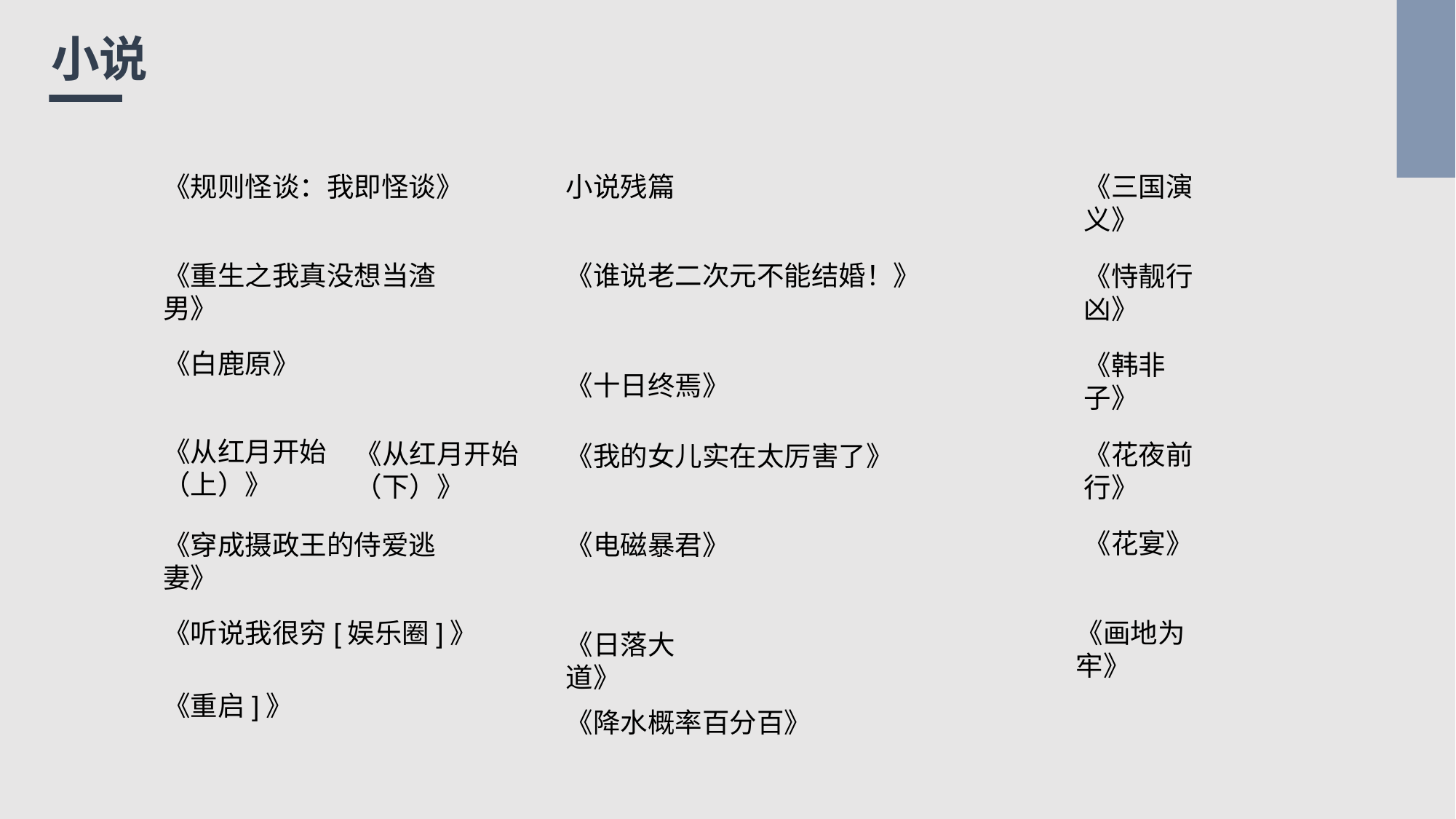

# 小说
《规则怪谈：我即怪谈》
小说残篇
《三国演义》
《重生之我真没想当渣男》
《谁说老二次元不能结婚！》
《恃靓行凶》
《白鹿原》
《韩非子》
《十日终焉》
《从红月开始（上）》
《从红月开始（下）》
《花夜前行》
《我的女儿实在太厉害了》
《花宴》
《穿成摄政王的侍爱逃妻》
《电磁暴君》
《听说我很穷[娱乐圈]》
《画地为牢》
《日落大道》
《重启]》
《降水概率百分百》